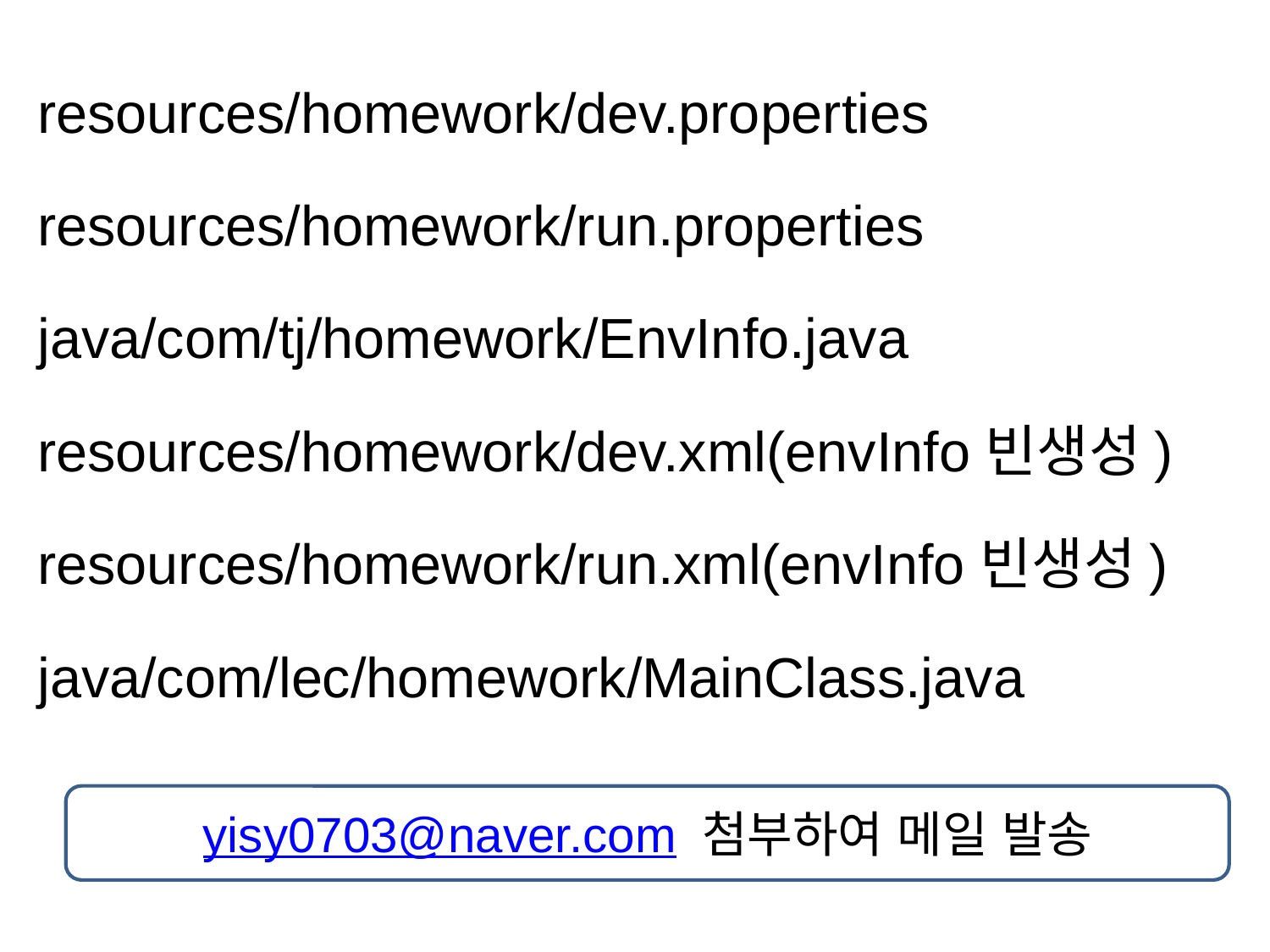

resources/homework/dev.properties
resources/homework/run.properties
java/com/tj/homework/EnvInfo.java
resources/homework/dev.xml(envInfo빈생성)
resources/homework/run.xml(envInfo빈생성)
java/com/lec/homework/MainClass.java
yisy0703@naver.com 첨부하여 메일 발송